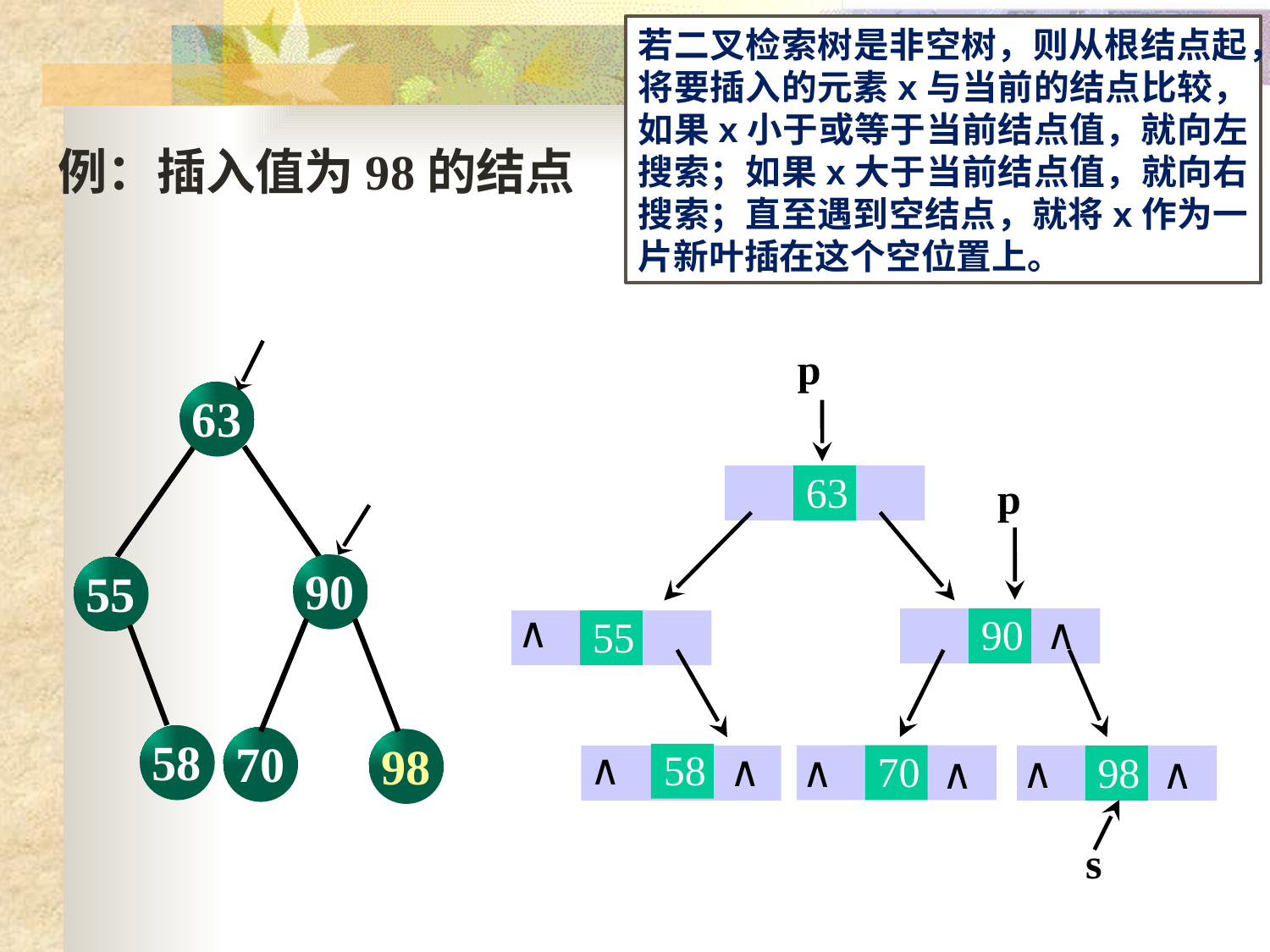

若二叉检索树是非空树，则从根结点起，将要插入的元素x与当前的结点比较，如果x小于或等于当前结点值，就向左搜索；如果x大于当前结点值，就向右搜索；直至遇到空结点，就将x作为一片新叶插在这个空位置上。
例：插入值为98的结点

p

63

63
p

90
55
∧
∧

90

55

98

58
70
∧
∧
∧
58
∧

70
∧

98
∧

s